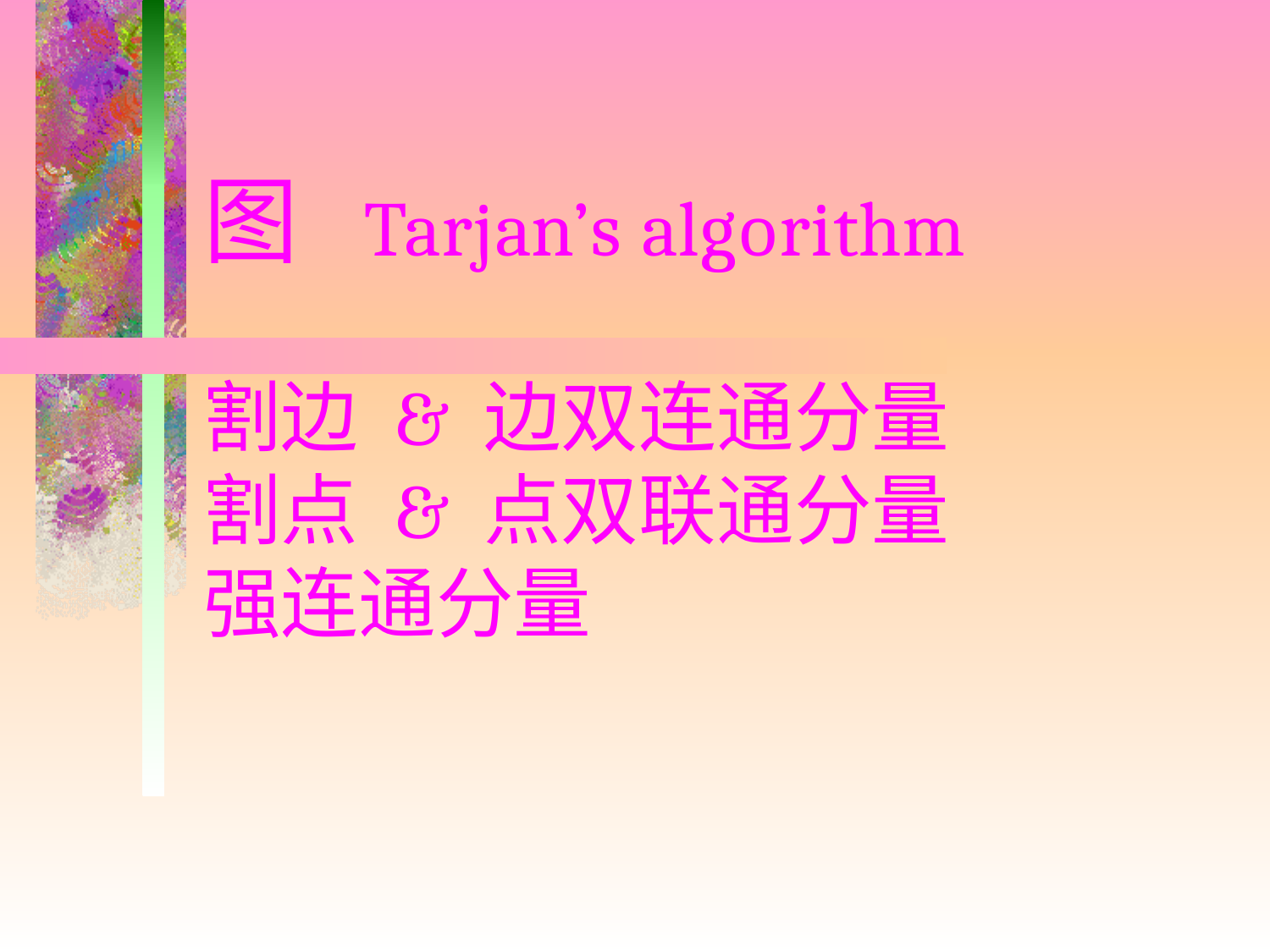

# 图  Tarjan’s algorithm 割边 & 边双连通分量 割点 & 点双联通分量 强连通分量